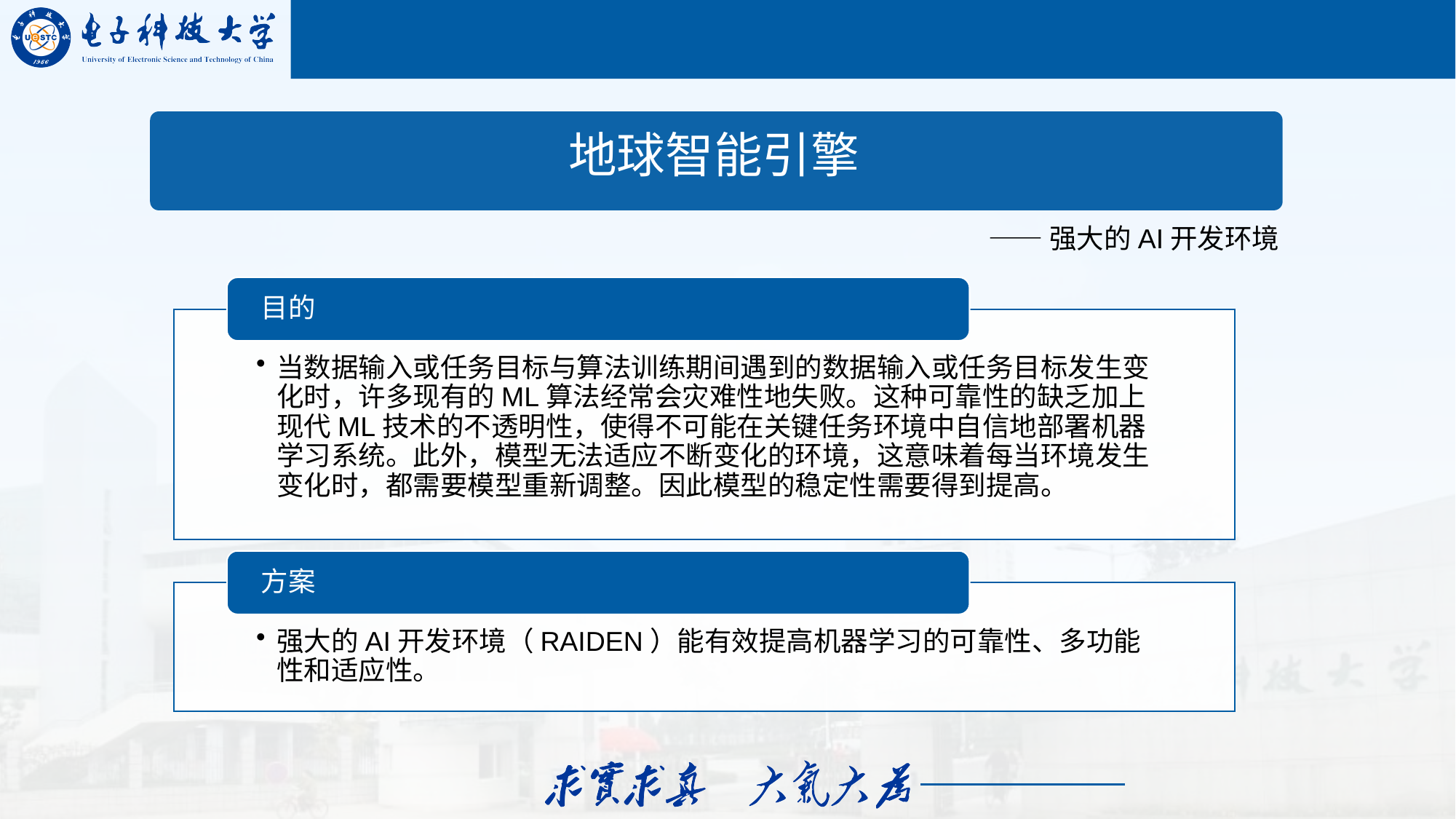

地球智能引擎
——强大的AI开发环境
当数据输入或任务目标与算法训练期间遇到的数据输入或任务目标发生变化时，许多现有的ML算法经常会灾难性地失败。这种可靠性的缺乏加上现代ML技术的不透明性，使得不可能在关键任务环境中自信地部署机器学习系统。此外，模型无法适应不断变化的环境，这意味着每当环境发生变化时，都需要模型重新调整。因此模型的稳定性需要得到提高。
目的
强大的AI开发环境（RAIDEN）能有效提高机器学习的可靠性、多功能性和适应性。
方案